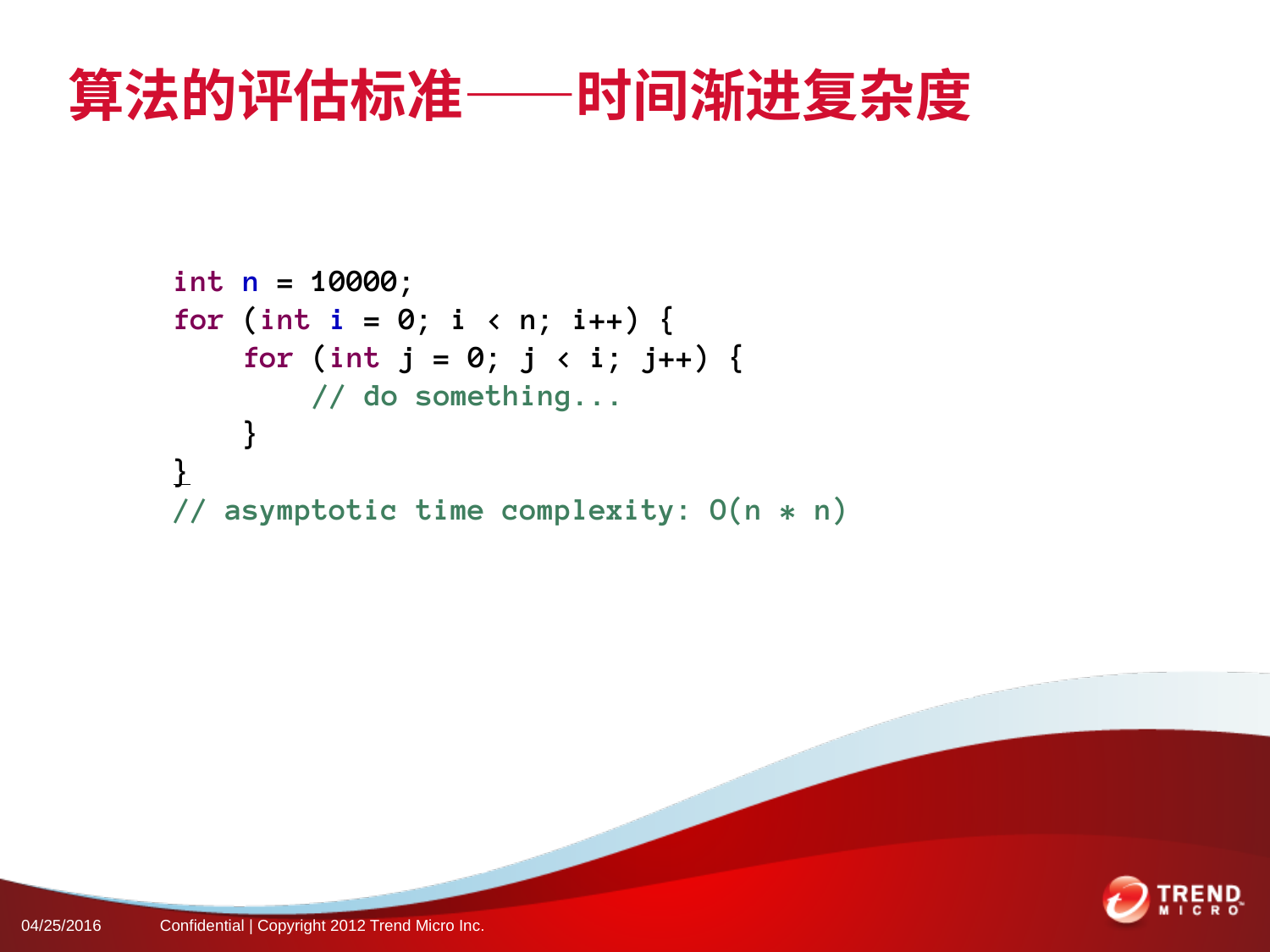

# 算法的评估标准——时间渐进复杂度
int n = 10000;
for (int i = 0; i < n; i++) {
    for (int j = 0; j < i; j++) {
        // do something...
    }
}
// asymptotic time complexity: O(n * n)
04/25/2016

Confidential | Copyright 2012 Trend Micro Inc.